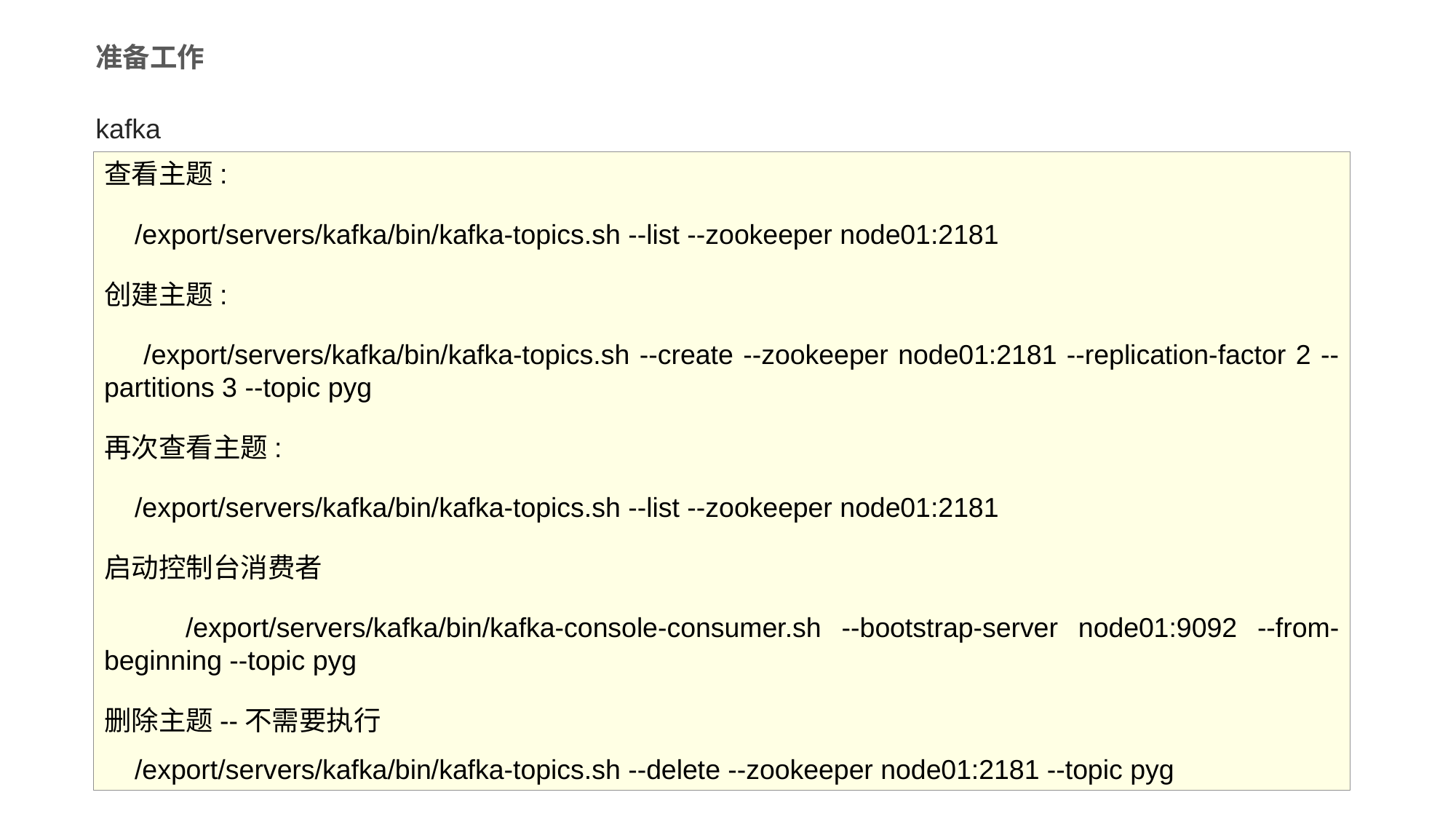

# 准备工作
kafka
查看主题:
    /export/servers/kafka/bin/kafka-topics.sh --list --zookeeper node01:2181
创建主题:
    /export/servers/kafka/bin/kafka-topics.sh --create --zookeeper node01:2181 --replication-factor 2 --partitions 3 --topic pyg
再次查看主题:
    /export/servers/kafka/bin/kafka-topics.sh --list --zookeeper node01:2181
启动控制台消费者
    /export/servers/kafka/bin/kafka-console-consumer.sh --bootstrap-server node01:9092 --from-beginning --topic pyg
删除主题--不需要执行
    /export/servers/kafka/bin/kafka-topics.sh --delete --zookeeper node01:2181 --topic pyg